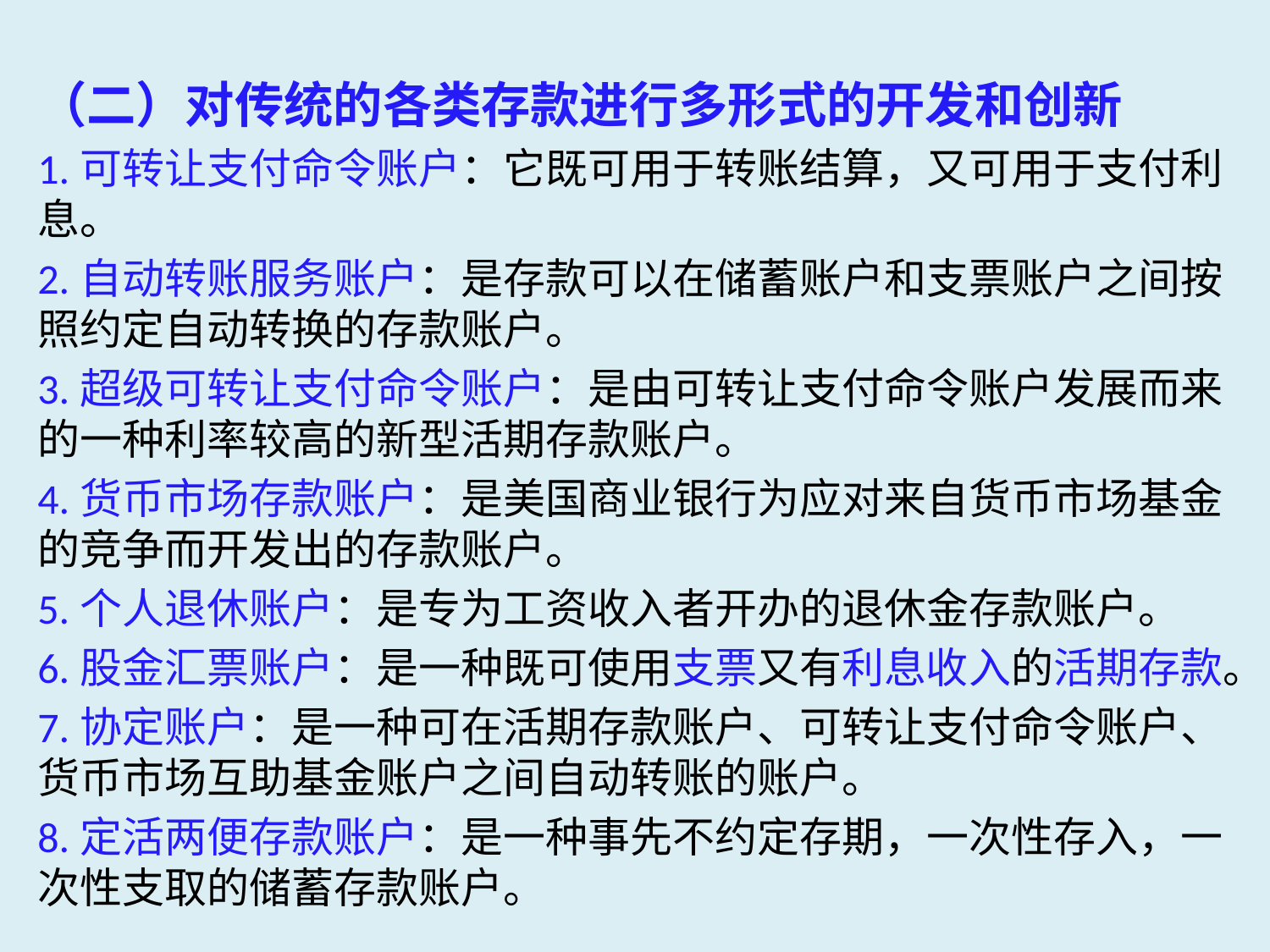

（二）对传统的各类存款进行多形式的开发和创新
1.可转让支付命令账户：它既可用于转账结算，又可用于支付利息。
2.自动转账服务账户：是存款可以在储蓄账户和支票账户之间按照约定自动转换的存款账户。
3.超级可转让支付命令账户：是由可转让支付命令账户发展而来的一种利率较高的新型活期存款账户。
4.货币市场存款账户：是美国商业银行为应对来自货币市场基金的竞争而开发出的存款账户。
5.个人退休账户：是专为工资收入者开办的退休金存款账户。
6.股金汇票账户：是一种既可使用支票又有利息收入的活期存款。
7.协定账户：是一种可在活期存款账户、可转让支付命令账户、货币市场互助基金账户之间自动转账的账户。
8.定活两便存款账户：是一种事先不约定存期，一次性存入，一次性支取的储蓄存款账户。